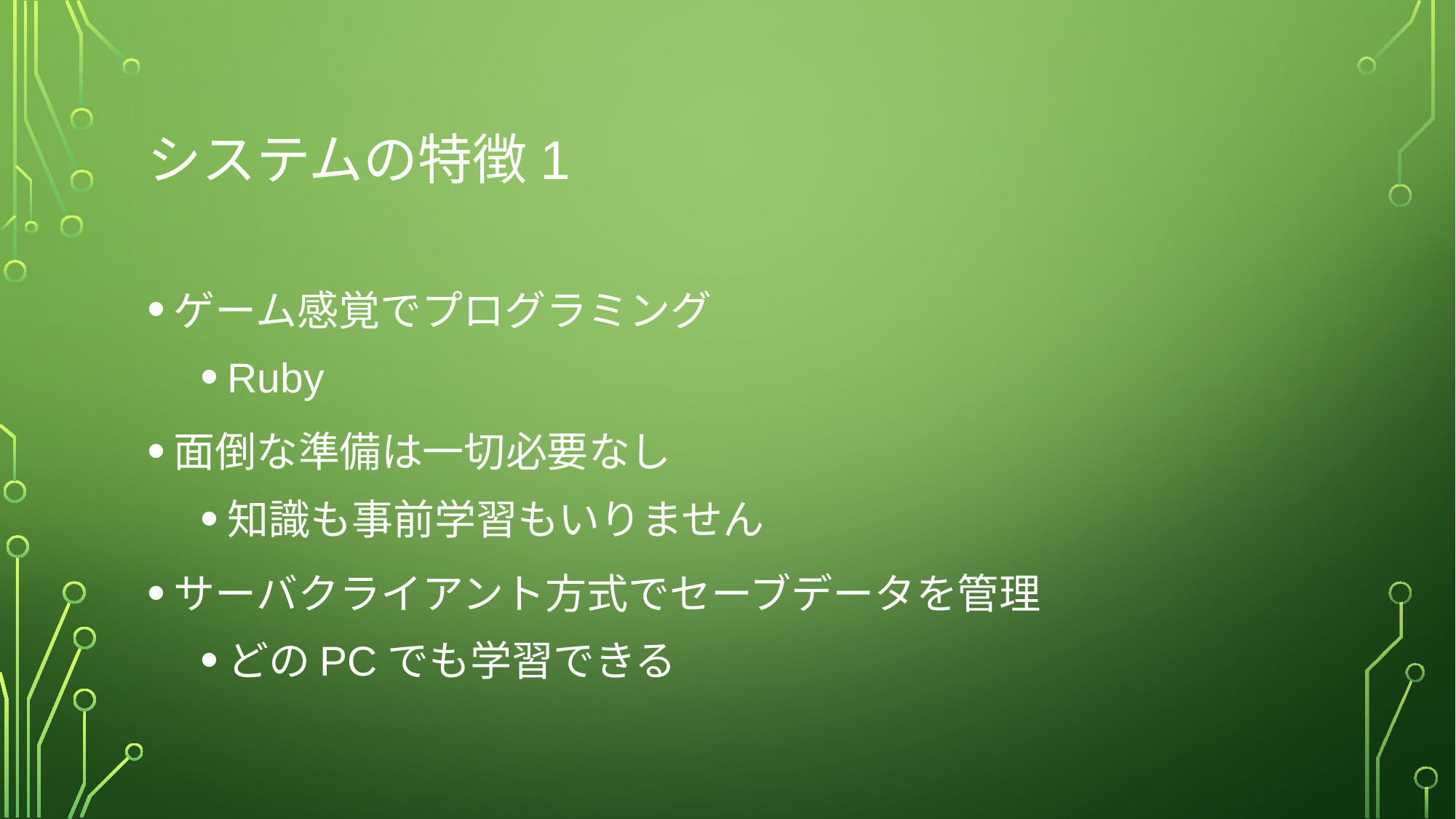

# システムの特徴1
ゲーム感覚でプログラミング
Ruby
面倒な準備は一切必要なし
知識も事前学習もいりません
サーバクライアント方式でセーブデータを管理
どのPCでも学習できる